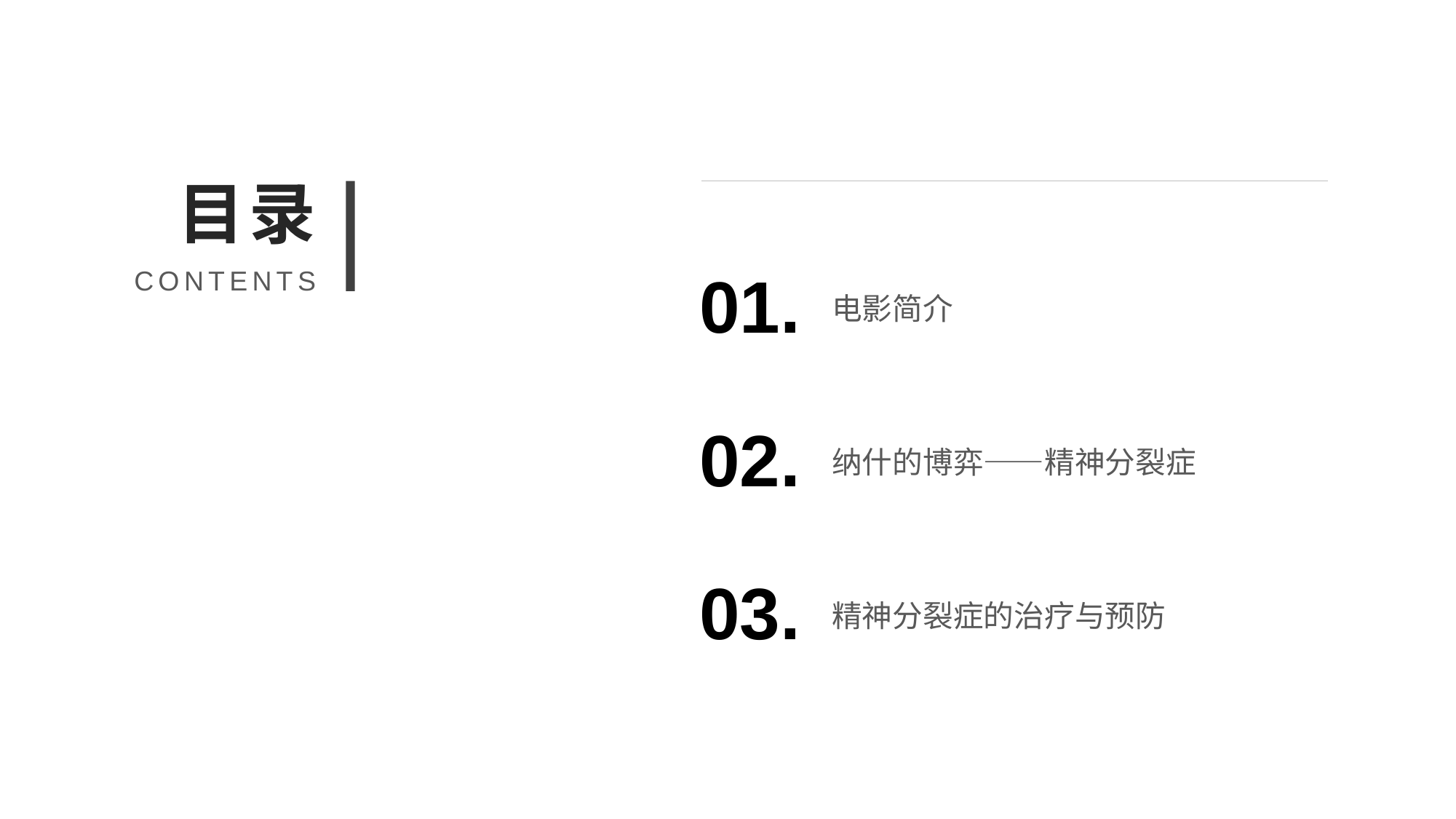

目录

01.
电影简介
CONTENTS
02.
纳什的博弈——精神分裂症
03.
精神分裂症的治疗与预防